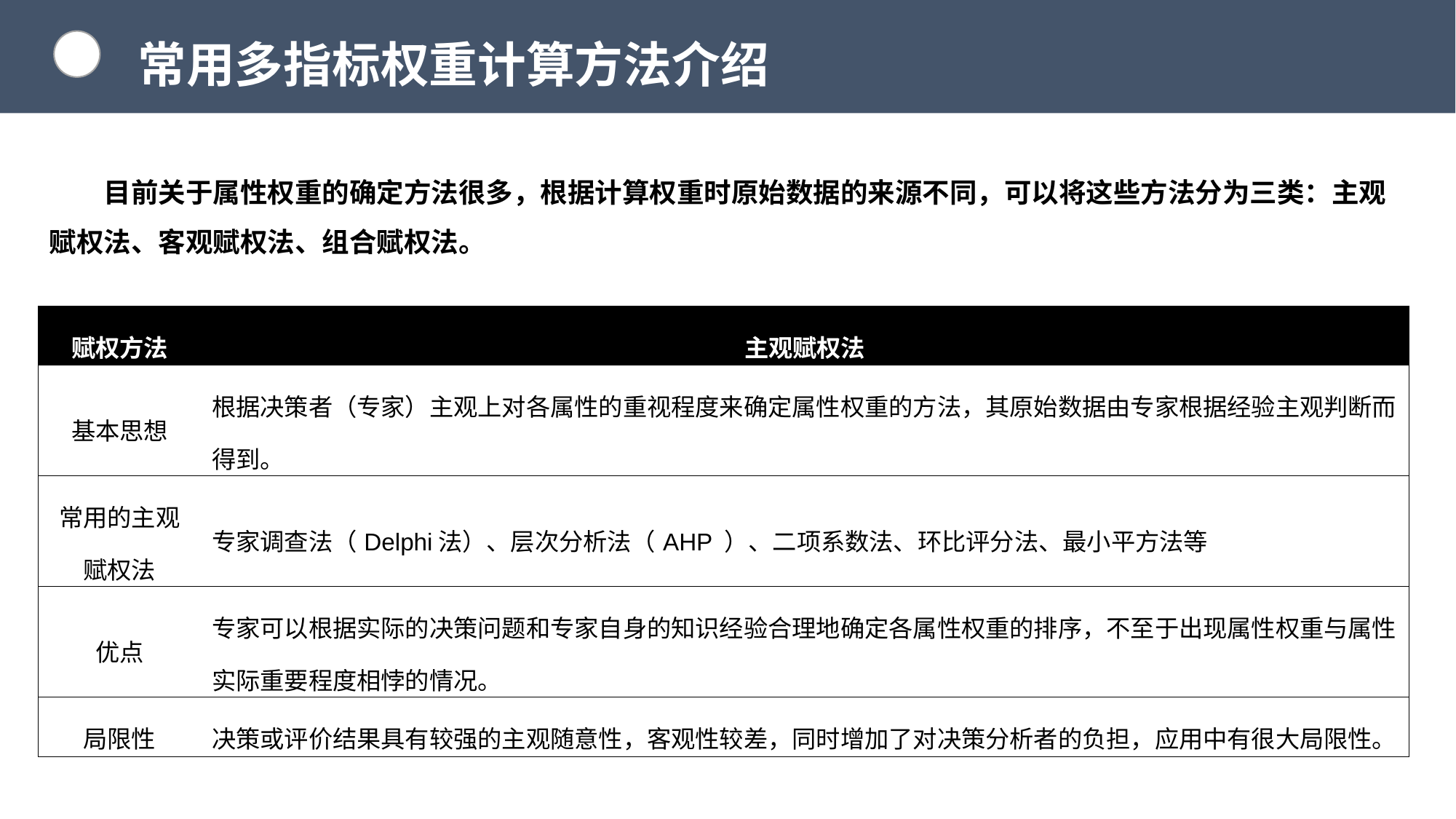

常用多指标权重计算方法介绍
目前关于属性权重的确定方法很多，根据计算权重时原始数据的来源不同，可以将这些方法分为三类：主观赋权法、客观赋权法、组合赋权法。
| 赋权方法 | 主观赋权法 |
| --- | --- |
| 基本思想 | 根据决策者（专家）主观上对各属性的重视程度来确定属性权重的方法，其原始数据由专家根据经验主观判断而得到。 |
| 常用的主观赋权法 | 专家调查法（Delphi法）、层次分析法（AHP ）、二项系数法、环比评分法、最小平方法等 |
| 优点 | 专家可以根据实际的决策问题和专家自身的知识经验合理地确定各属性权重的排序，不至于出现属性权重与属性实际重要程度相悖的情况。 |
| 局限性 | 决策或评价结果具有较强的主观随意性，客观性较差，同时增加了对决策分析者的负担，应用中有很大局限性。 |